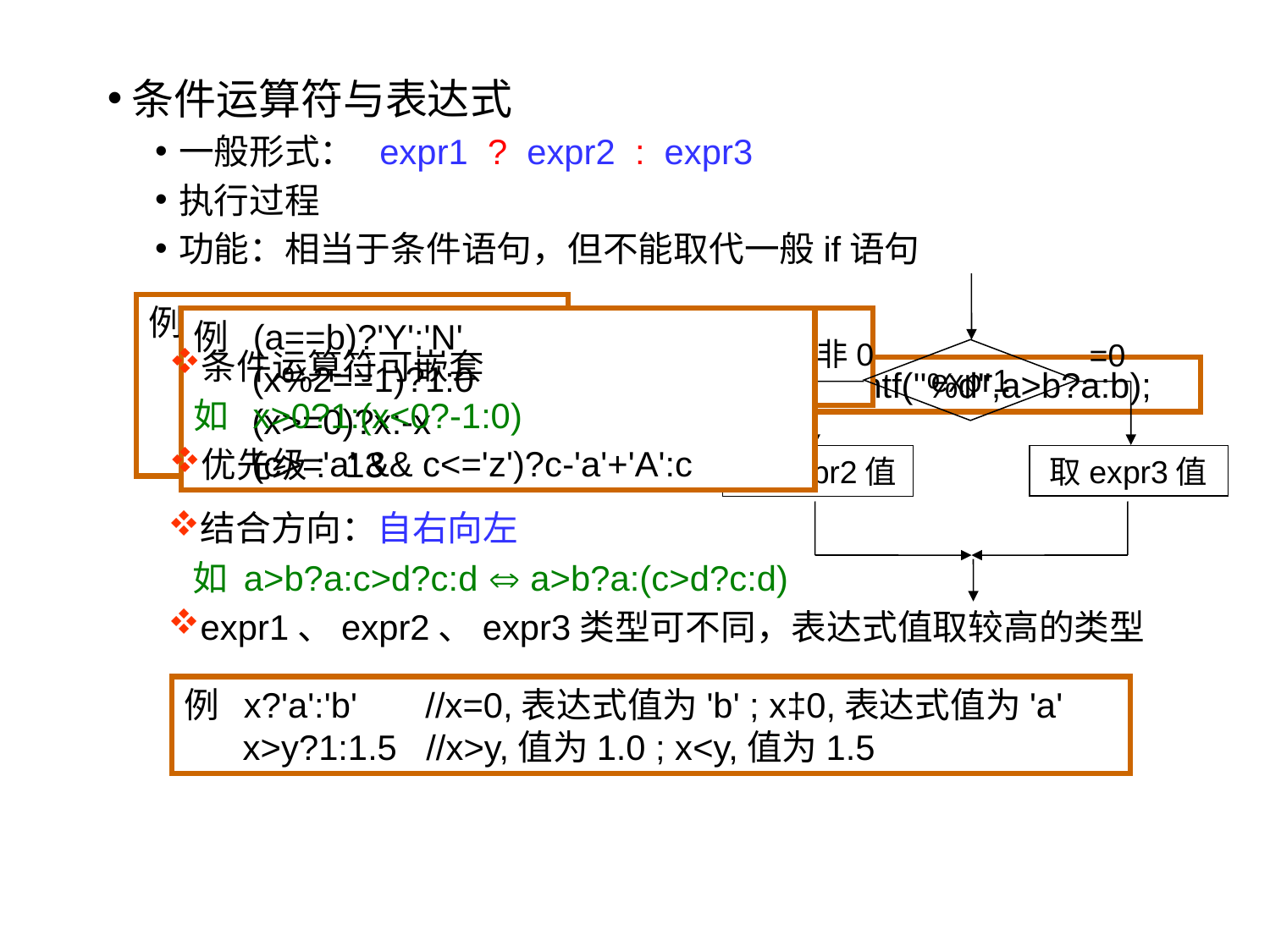

条件运算符与表达式
一般形式：  expr1  ?  expr2  :  expr3
执行过程
功能：相当于条件语句，但不能取代一般if语句

非0
=0
expr1

取expr3值
取expr2值

例   if (a>b)
           printf(''%d'',a);
      else
           printf(''%d'',b);
printf(''%d'',a>b?a:b);

例 求 a+|b|
     printf(''a+|b|=%d\n'',b>0?a+b:a-b);
例  (a==b)?'Y':'N'
      (x%2==1)?1:0
      (x>=0)?x:-x
      (c>='a' && c<='z')?c-'a'+'A':c
条件运算符可嵌套
  如  x>0?1:(x<0?-1:0)
优先级:  13
结合方向：自右向左
  如 a>b?a:c>d?c:d ⇔ a>b?a:(c>d?c:d)
expr1、expr2、expr3类型可不同，表达式值取较高的类型
例  x?'a':'b'       //x=0,表达式值为'b' ; x‡0,表达式值为'a'
      x>y?1:1.5   //x>y,值为1.0 ; x<y,值为1.5